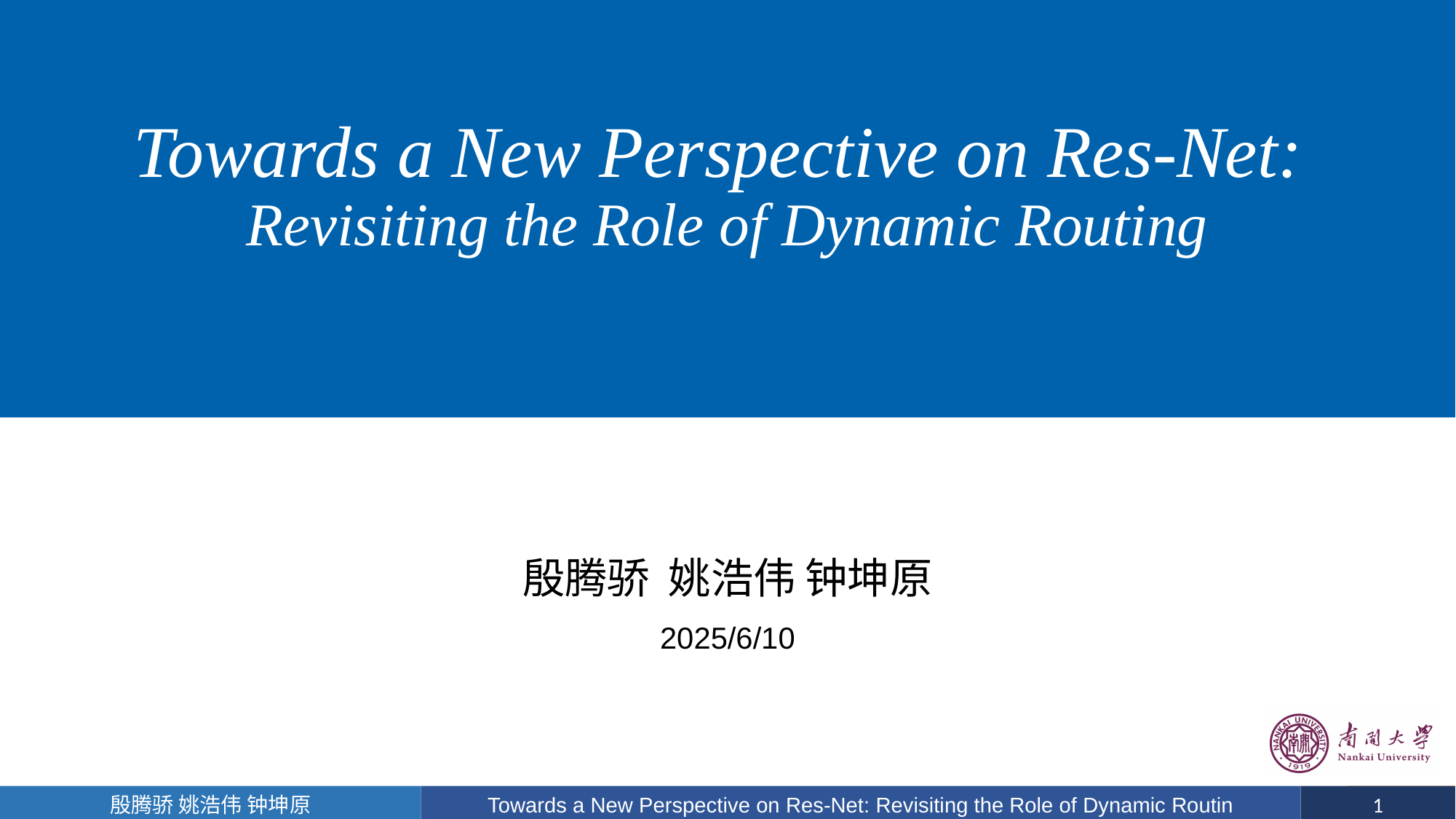

# Towards a New Perspective on Res-Net: Revisiting the Role of Dynamic Routing
殷腾骄  姚浩伟 钟坤原
2025/6/10